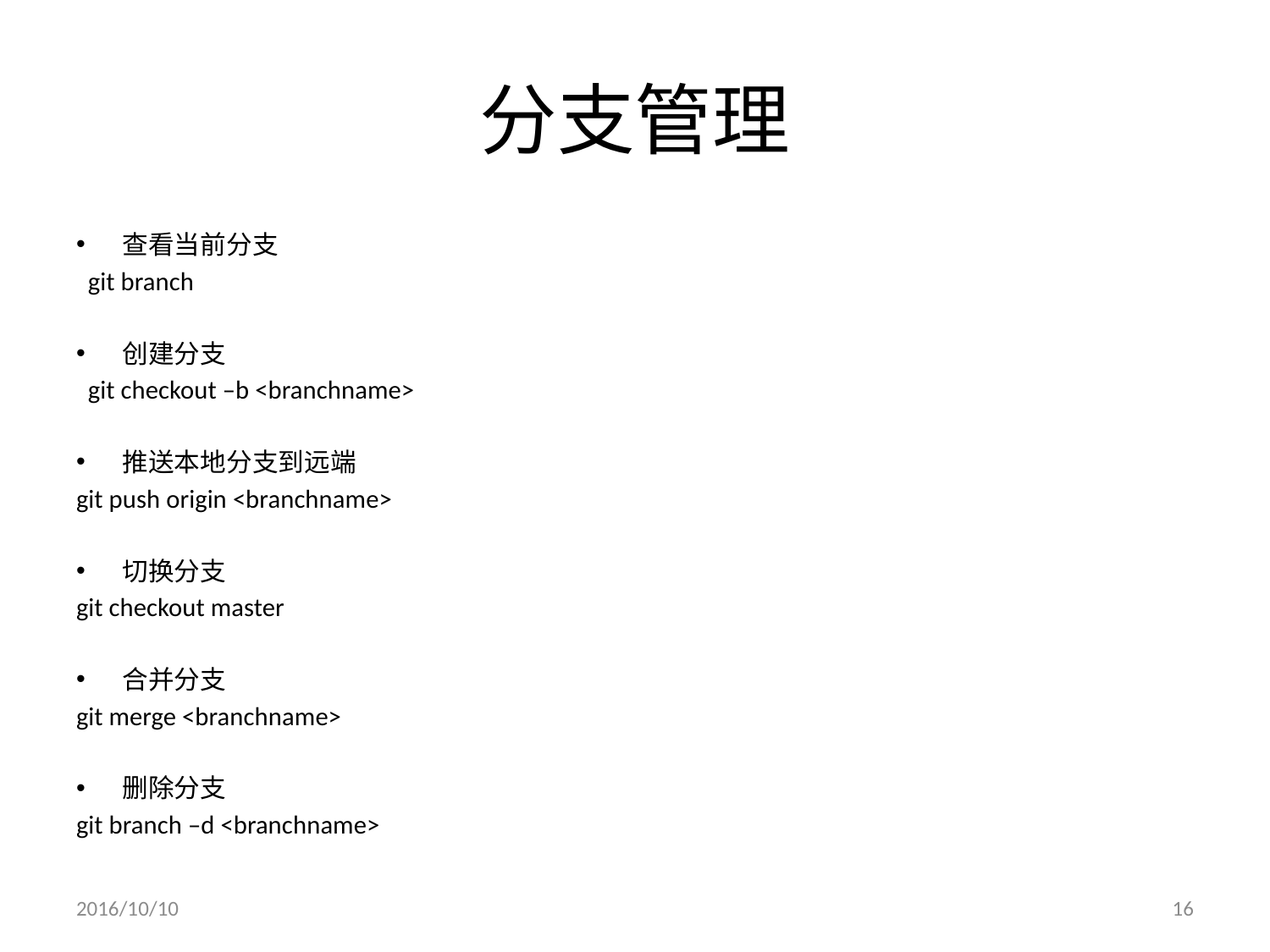

# 分支管理
查看当前分支
  git branch

创建分支
  git checkout –b <branchname>

推送本地分支到远端
git push origin <branchname>

切换分支
git checkout master

合并分支
git merge <branchname>

删除分支
git branch –d <branchname>

2016/10/10
16